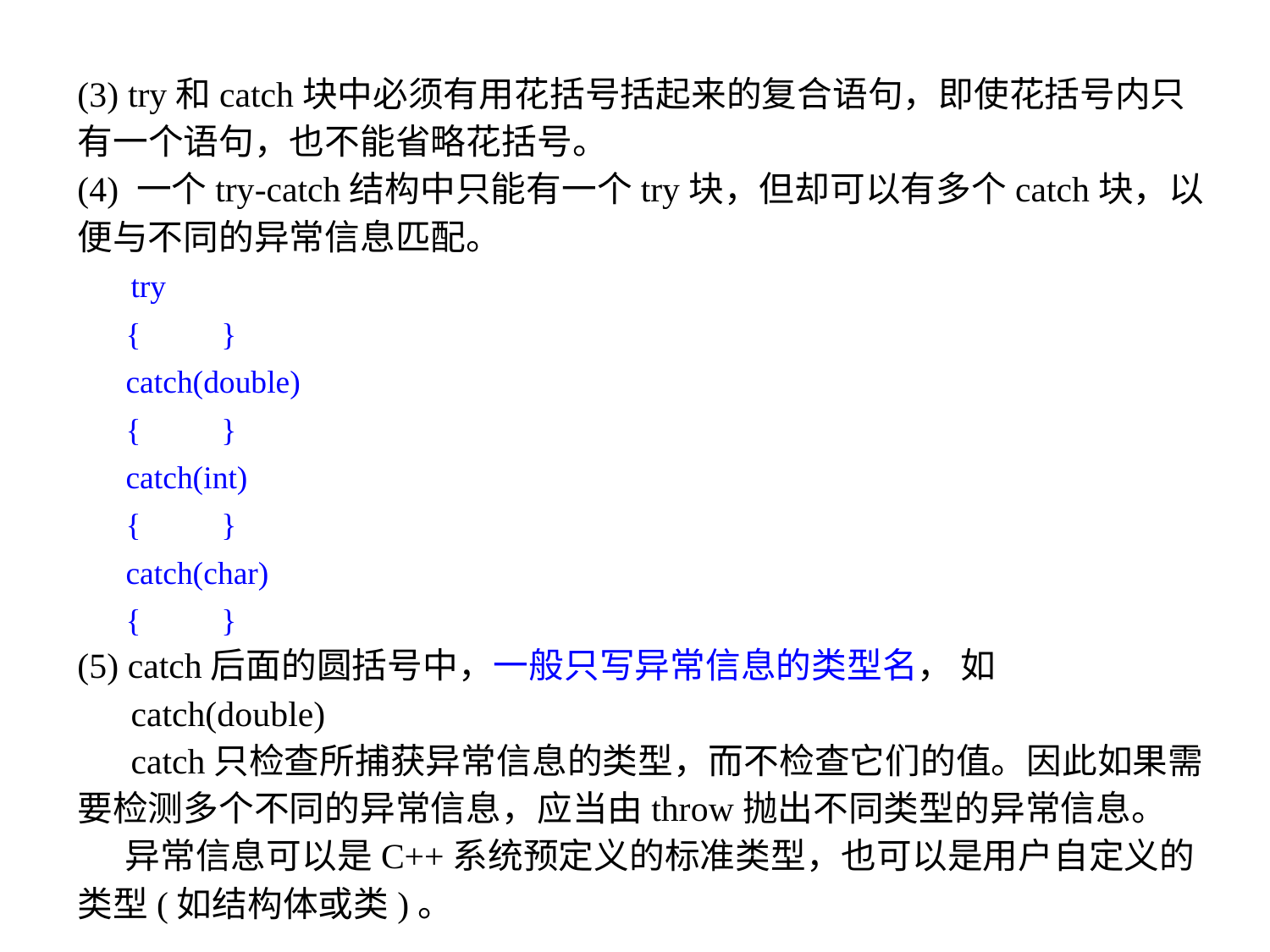

(3) try和catch块中必须有用花括号括起来的复合语句，即使花括号内只有一个语句，也不能省略花括号。
(4) 一个try-catch结构中只能有一个try块，但却可以有多个catch块，以便与不同的异常信息匹配。
      try
      {          }
      catch(double)
      {          }
      catch(int)
      {          }
      catch(char)
      {          }
(5) catch后面的圆括号中，一般只写异常信息的类型名， 如
      catch(double)
      catch只检查所捕获异常信息的类型，而不检查它们的值。因此如果需要检测多个不同的异常信息，应当由throw抛出不同类型的异常信息。
     异常信息可以是C++系统预定义的标准类型，也可以是用户自定义的类型(如结构体或类)。